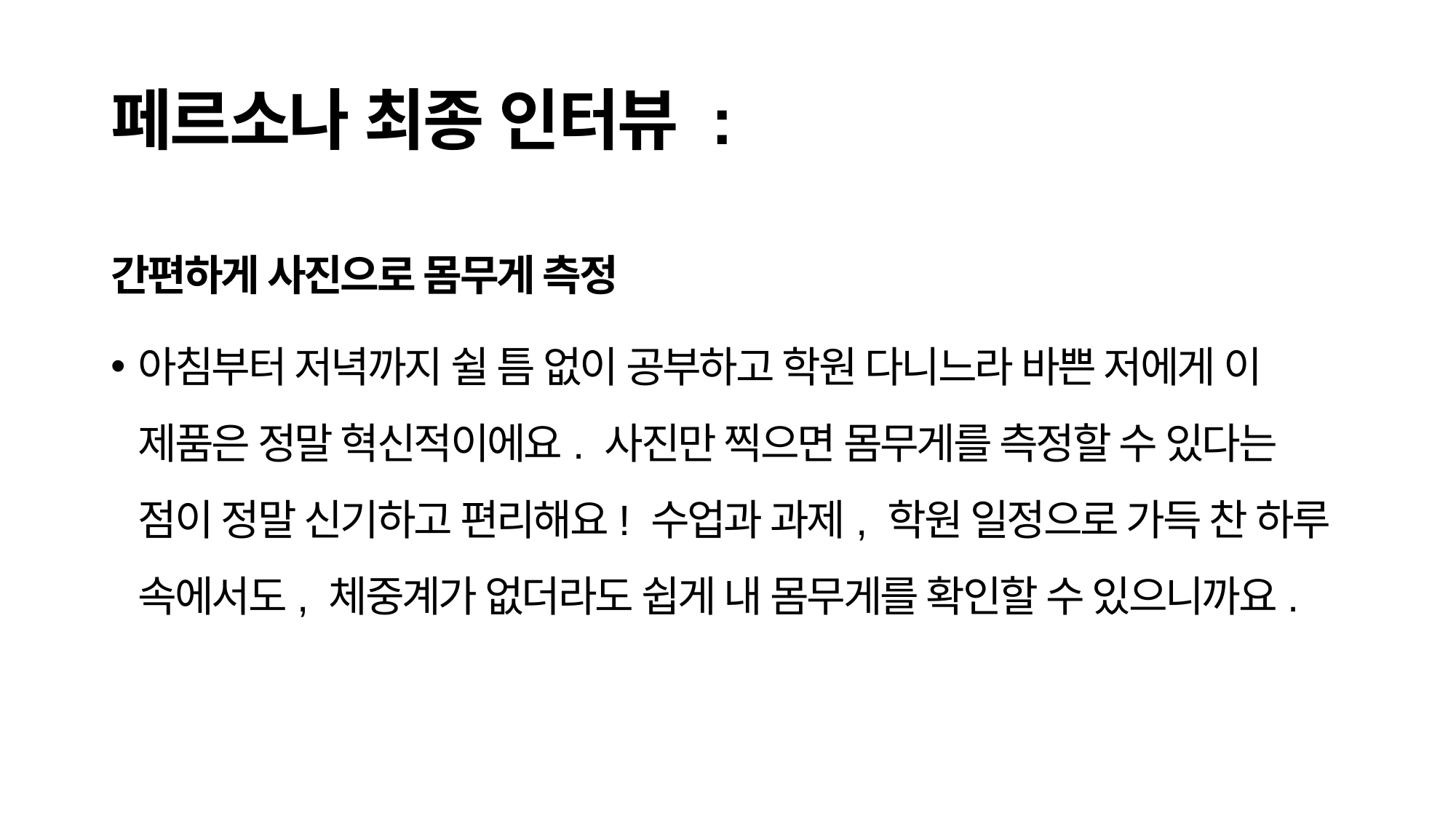

# 페르소나 최종 인터뷰 :
간편하게 사진으로 몸무게 측정
아침부터 저녁까지 쉴 틈 없이 공부하고 학원 다니느라 바쁜 저에게 이 제품은 정말 혁신적이에요. 사진만 찍으면 몸무게를 측정할 수 있다는 점이 정말 신기하고 편리해요! 수업과 과제, 학원 일정으로 가득 찬 하루 속에서도, 체중계가 없더라도 쉽게 내 몸무게를 확인할 수 있으니까요.